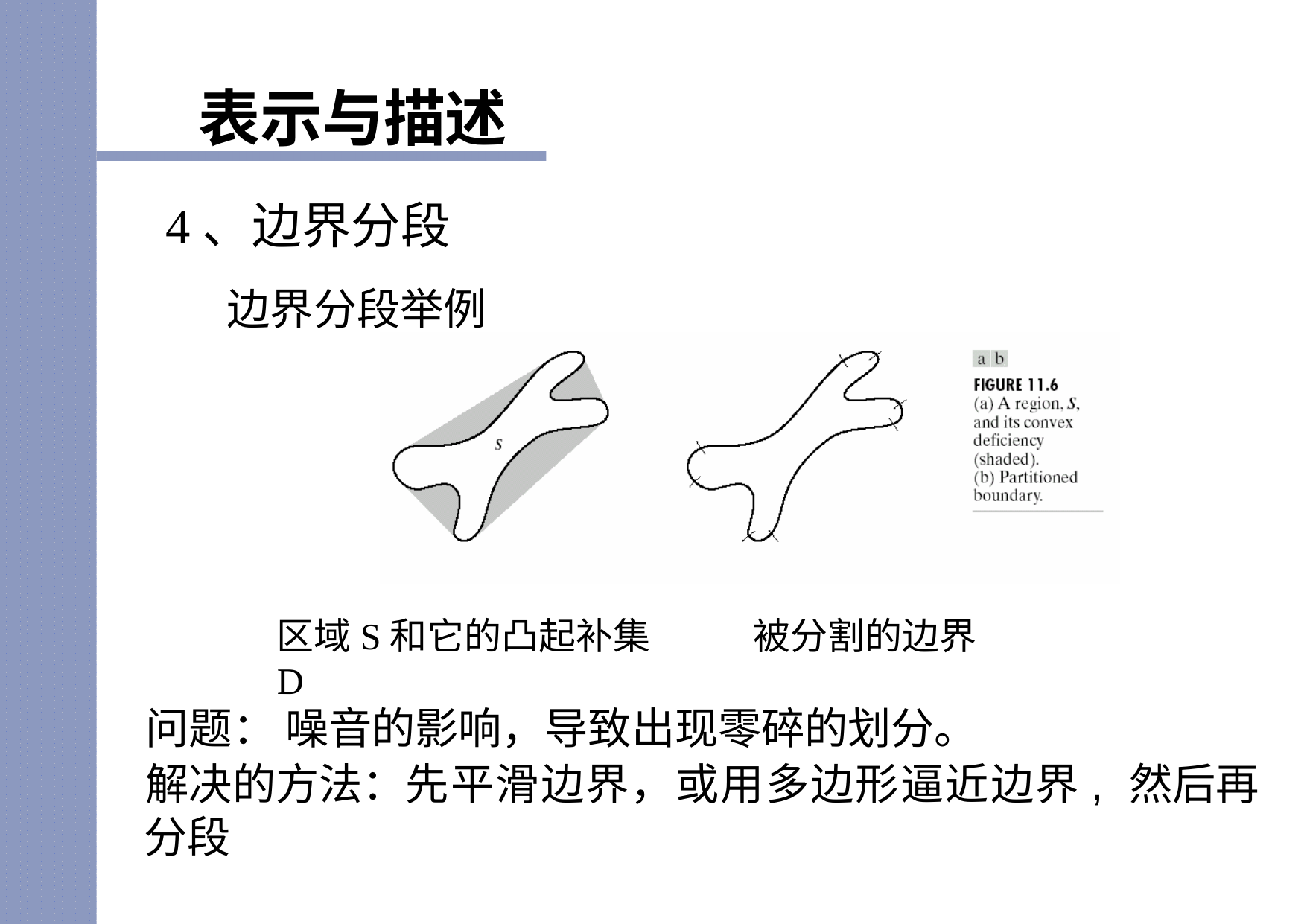

# 表示与描述
4、边界分段
边界分段举例

区域S和它的凸起补集D
被分割的边界
问题： 噪音的影响，导致出现零碎的划分。
解决的方法：先平滑边界，或用多边形逼近边界, 然后再分段